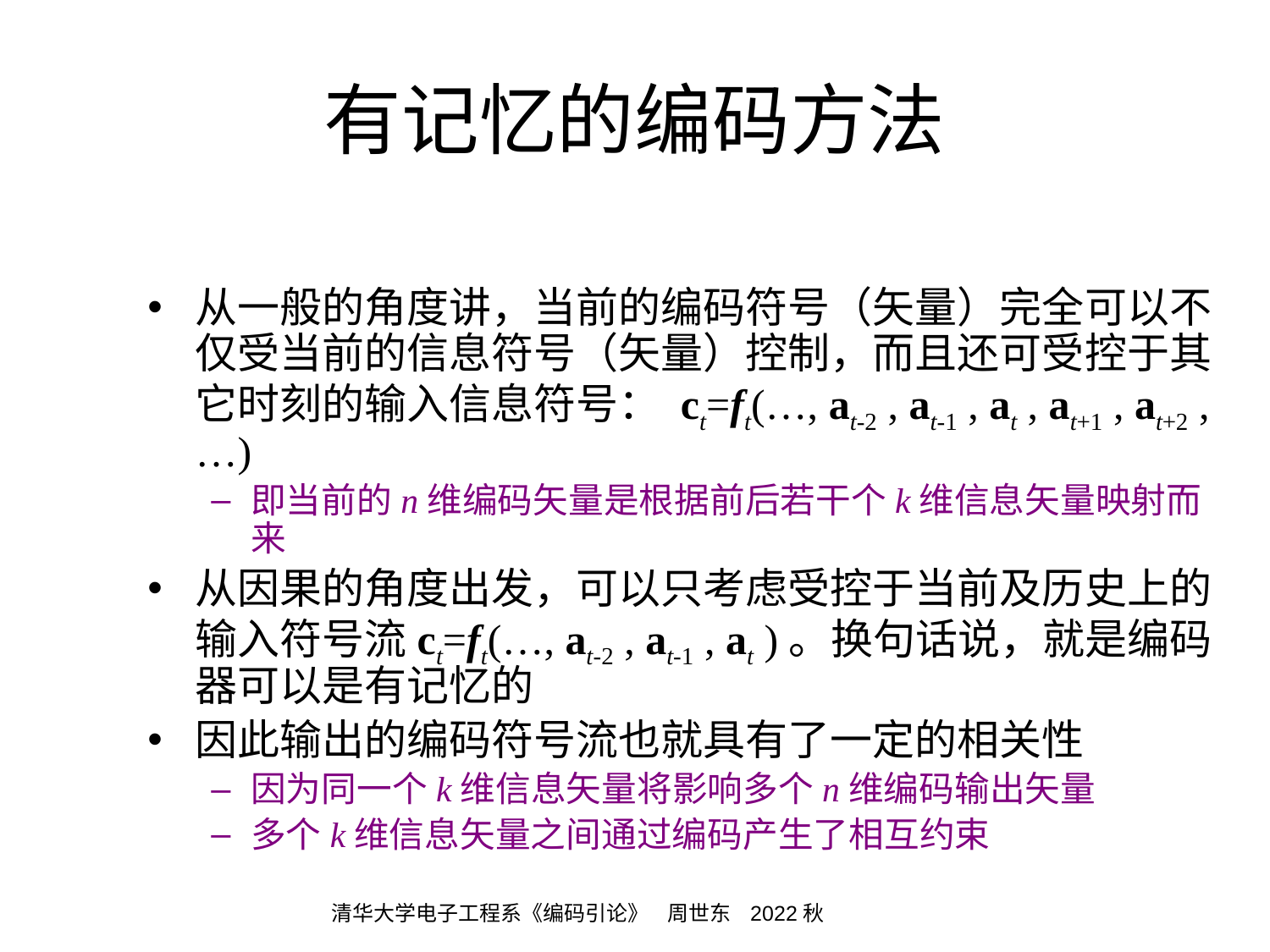

# 有记忆的编码方法
从一般的角度讲，当前的编码符号（矢量）完全可以不仅受当前的信息符号（矢量）控制，而且还可受控于其它时刻的输入信息符号： ct=ft(…, at-2 , at-1 , at , at+1 , at+2 , …)
即当前的n维编码矢量是根据前后若干个k维信息矢量映射而来
从因果的角度出发，可以只考虑受控于当前及历史上的输入符号流ct=ft(…, at-2 , at-1 , at )。换句话说，就是编码器可以是有记忆的
因此输出的编码符号流也就具有了一定的相关性
因为同一个k维信息矢量将影响多个n维编码输出矢量
多个k维信息矢量之间通过编码产生了相互约束